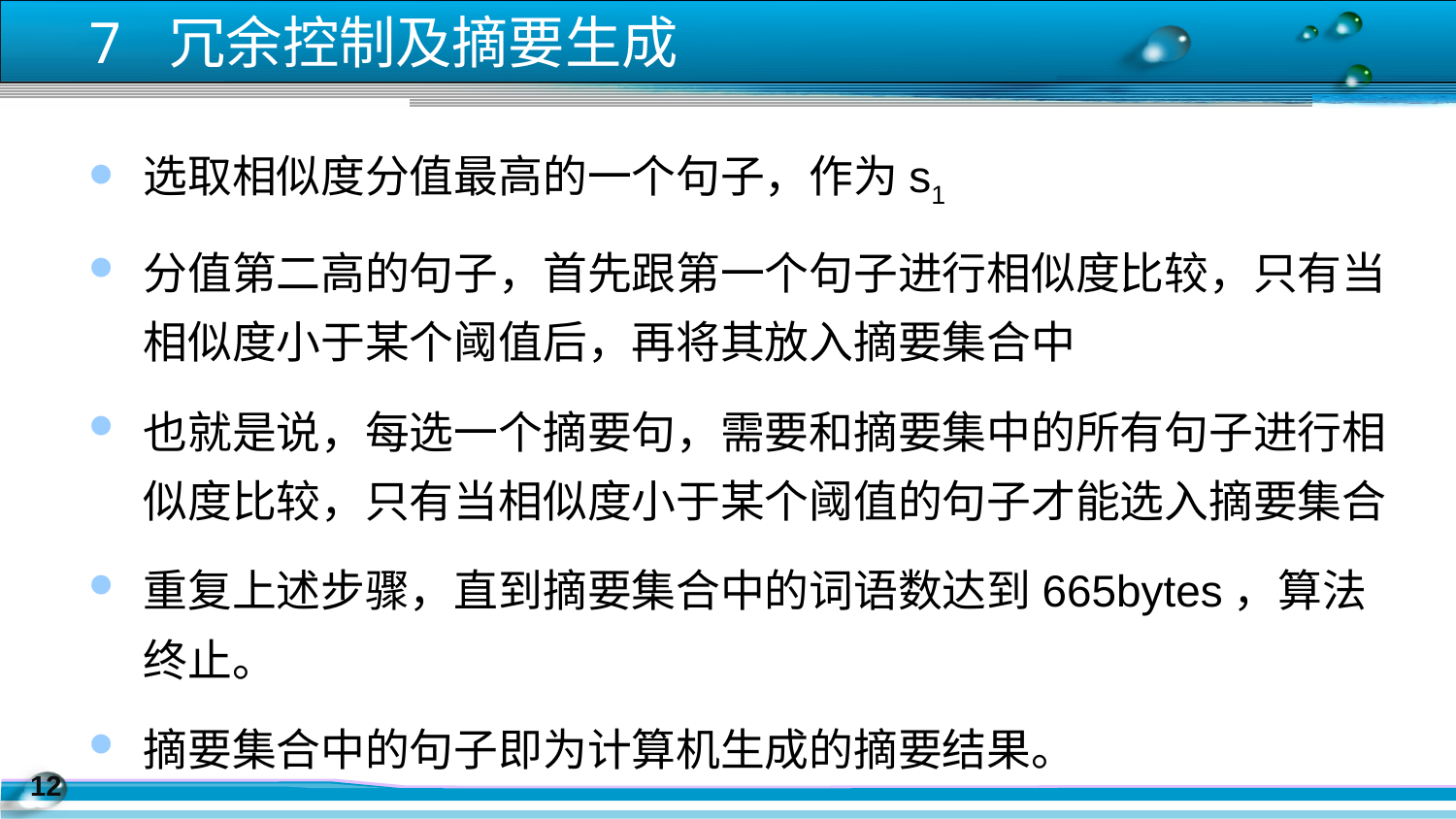

7 冗余控制及摘要生成
选取相似度分值最高的一个句子，作为s1
分值第二高的句子，首先跟第一个句子进行相似度比较，只有当相似度小于某个阈值后，再将其放入摘要集合中
也就是说，每选一个摘要句，需要和摘要集中的所有句子进行相似度比较，只有当相似度小于某个阈值的句子才能选入摘要集合
重复上述步骤，直到摘要集合中的词语数达到665bytes，算法终止。
摘要集合中的句子即为计算机生成的摘要结果。

12